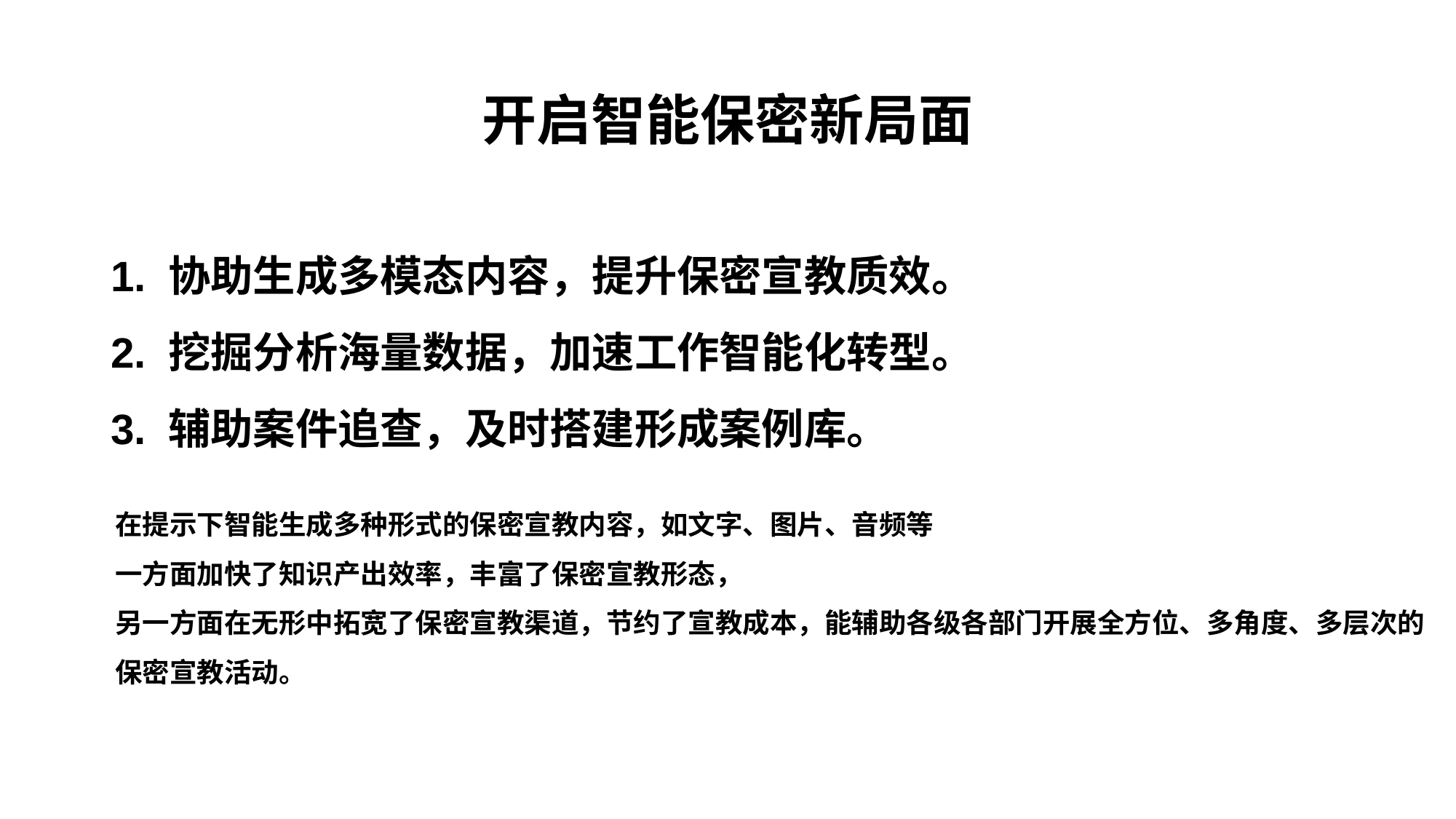

# 开启智能保密新局面
1. 协助生成多模态内容，提升保密宣教质效。
2. 挖掘分析海量数据，加速工作智能化转型。
3. 辅助案件追查，及时搭建形成案例库。
在提示下智能生成多种形式的保密宣教内容，如文字、图片、音频等
一方面加快了知识产出效率，丰富了保密宣教形态，
另一方面在无形中拓宽了保密宣教渠道，节约了宣教成本，能辅助各级各部门开展全方位、多角度、多层次的保密宣教活动。